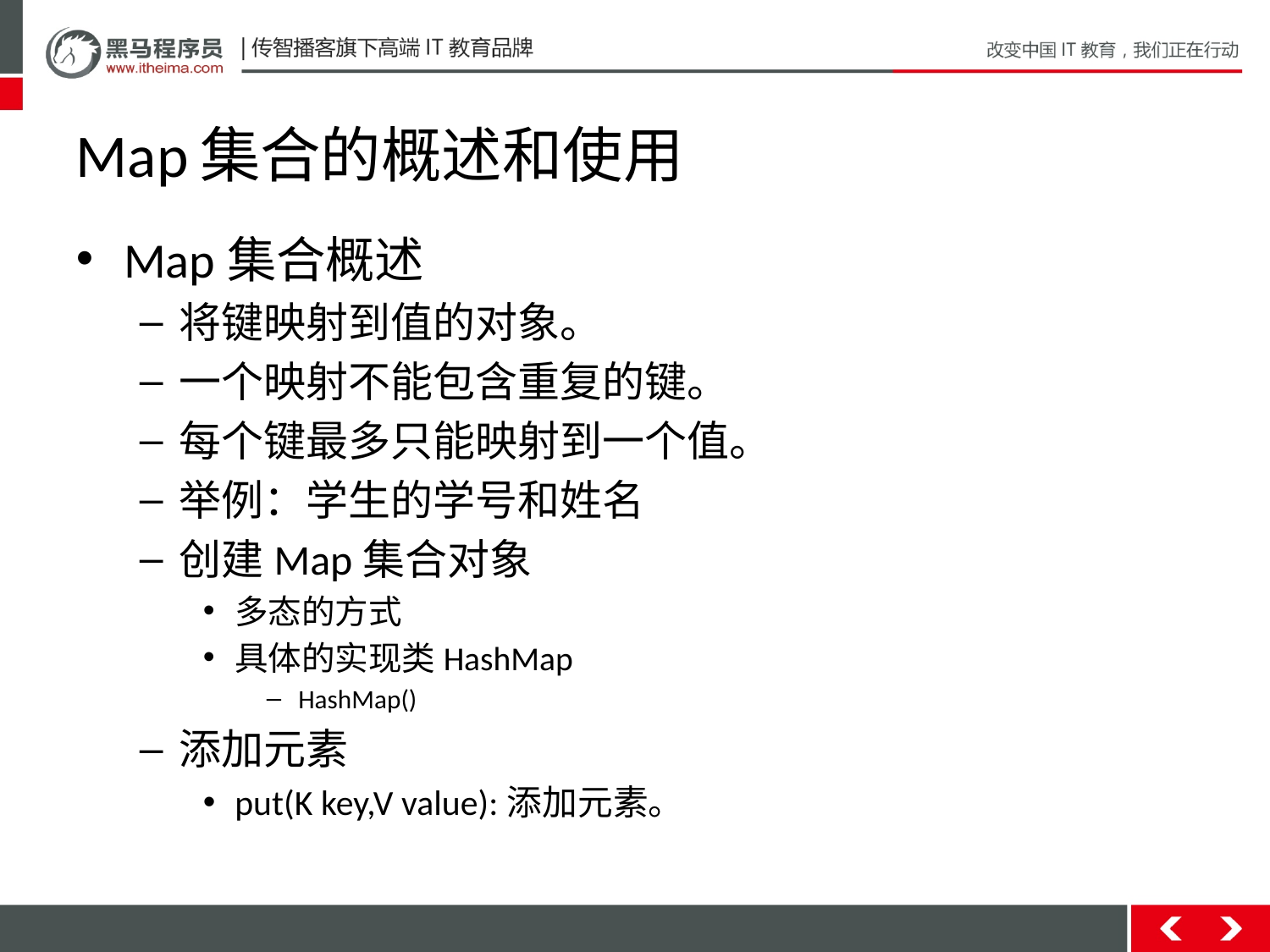

# Map集合的概述和使用
Map集合概述
将键映射到值的对象。
一个映射不能包含重复的键。
每个键最多只能映射到一个值。
举例：学生的学号和姓名
创建Map集合对象
多态的方式
具体的实现类HashMap
HashMap()
添加元素
put(K key,V value):添加元素。